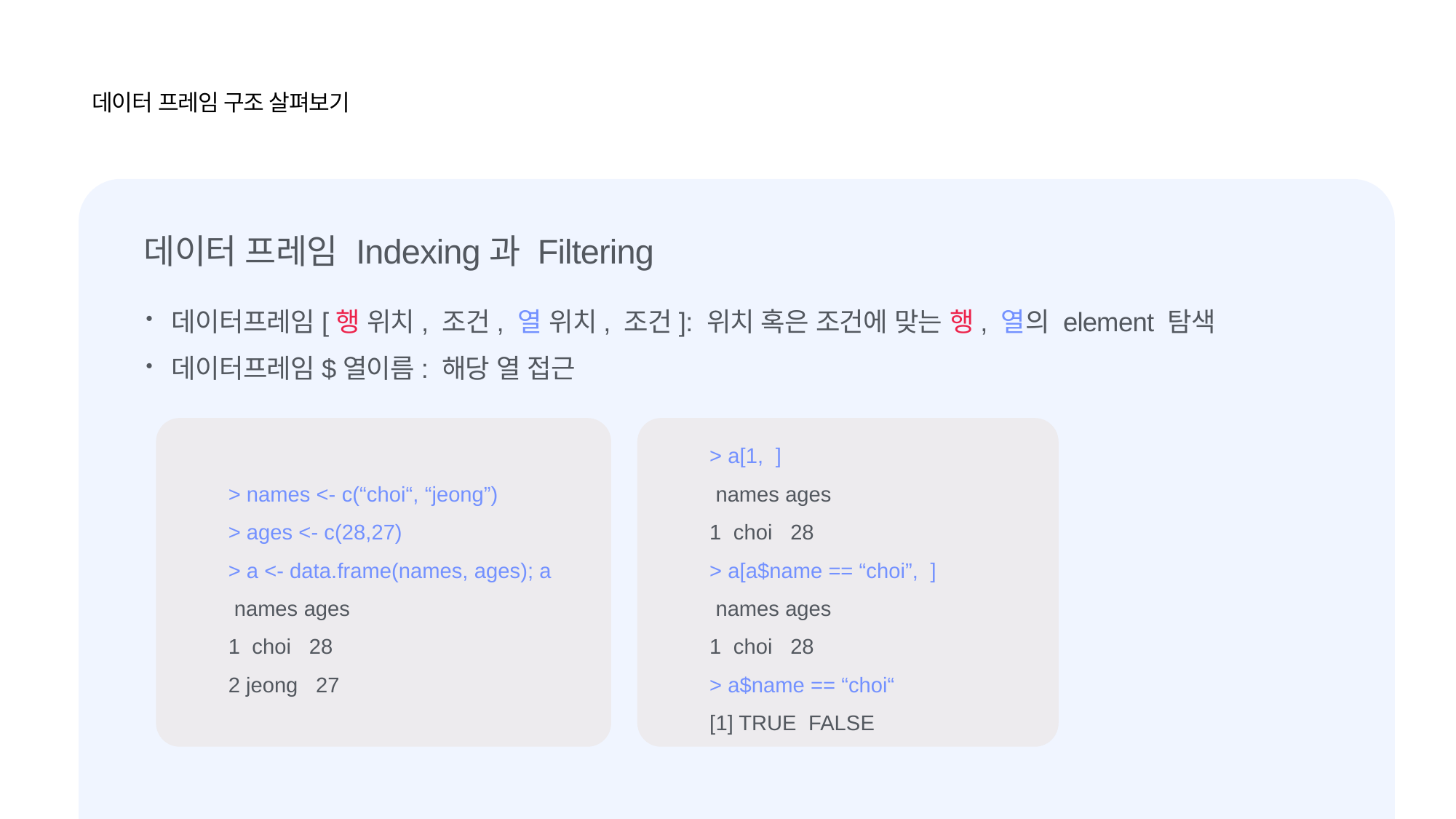

데이터 프레임 구조 살펴보기

데이터 프레임 Indexing과 Filtering
데이터프레임[행 위치, 조건, 열 위치, 조건]: 위치 혹은 조건에 맞는 행, 열의 element 탐색
데이터프레임$열이름: 해당 열 접근
> names <- c(“choi“, “jeong”)
> ages <- c(28,27)
> a <- data.frame(names, ages); a
 names ages
1  choi   28
2 jeong   27
> a[1,  ]
 names ages
1  choi   28
> a[a$name == “choi”,  ]
 names ages
1  choi   28
> a$name == “choi“
[1] TRUE  FALSE